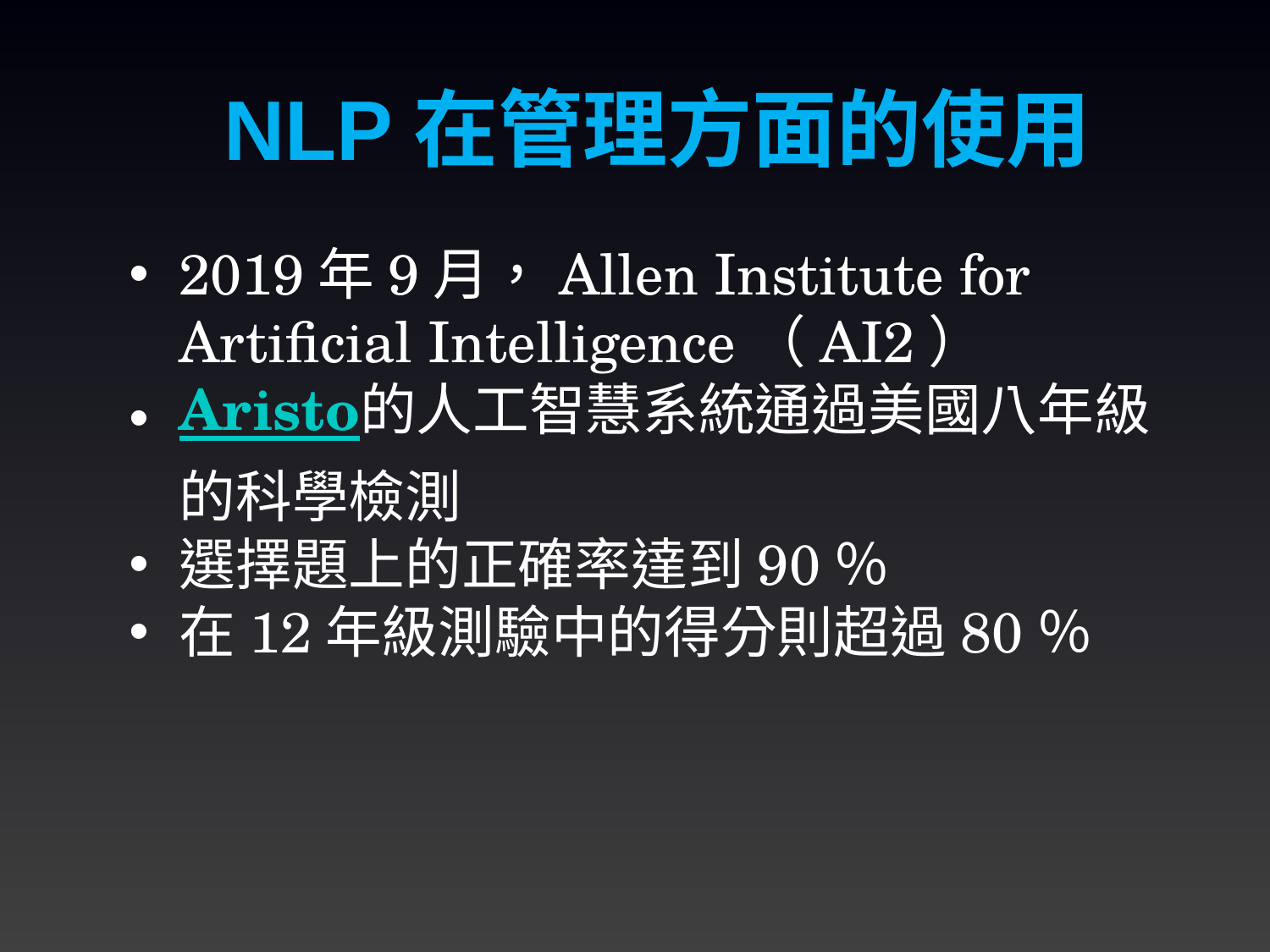

NLP在管理方面的使用
2019年9月，Allen Institute for Artificial Intelligence（AI2）
Aristo的人工智慧系統通過美國八年級的科學檢測
選擇題上的正確率達到90％
在12年級測驗中的得分則超過80％